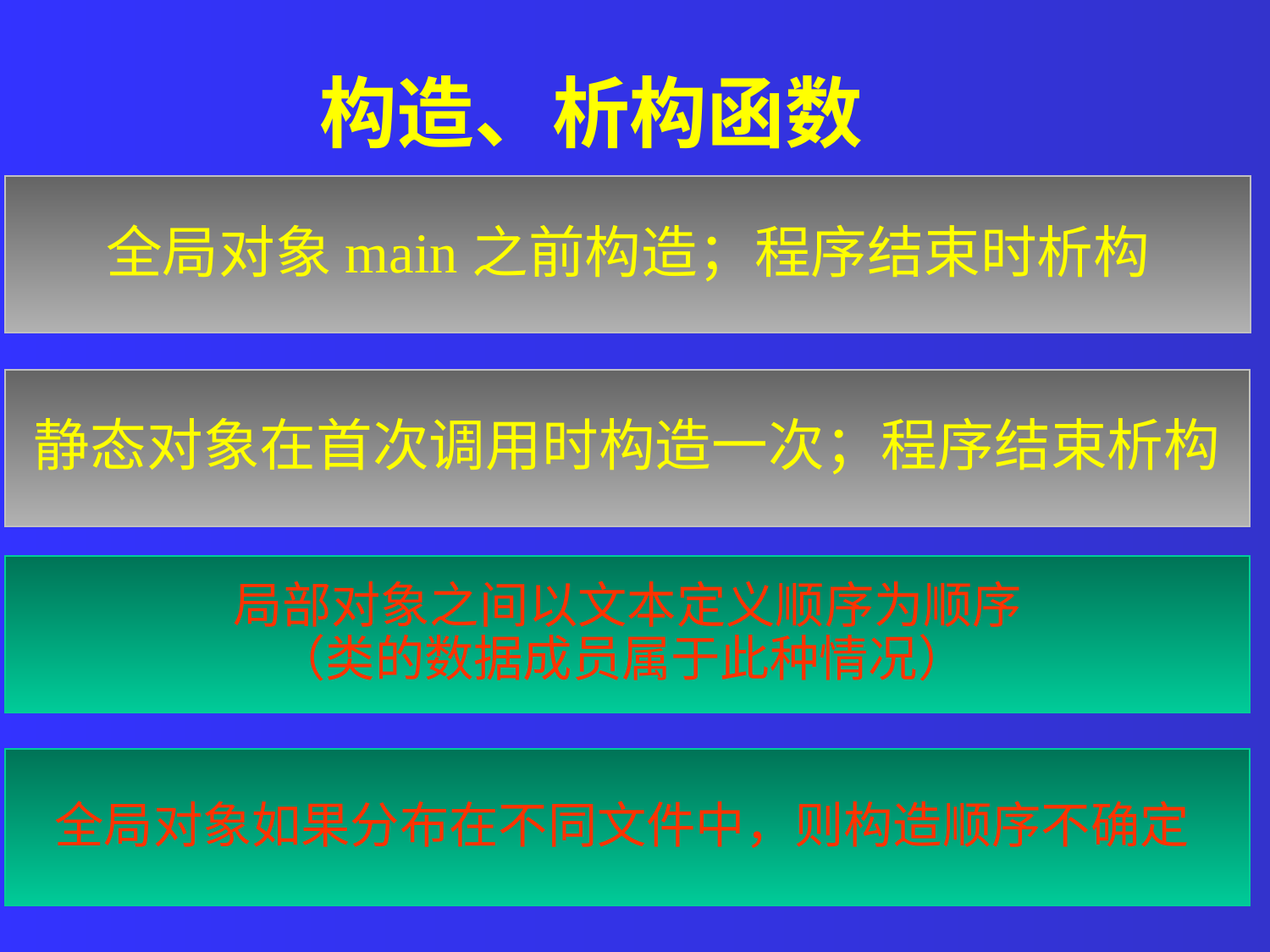

构造、析构函数
全局对象main之前构造；程序结束时析构
静态对象在首次调用时构造一次；程序结束析构
局部对象之间以文本定义顺序为顺序
（类的数据成员属于此种情况）
全局对象如果分布在不同文件中，则构造顺序不确定